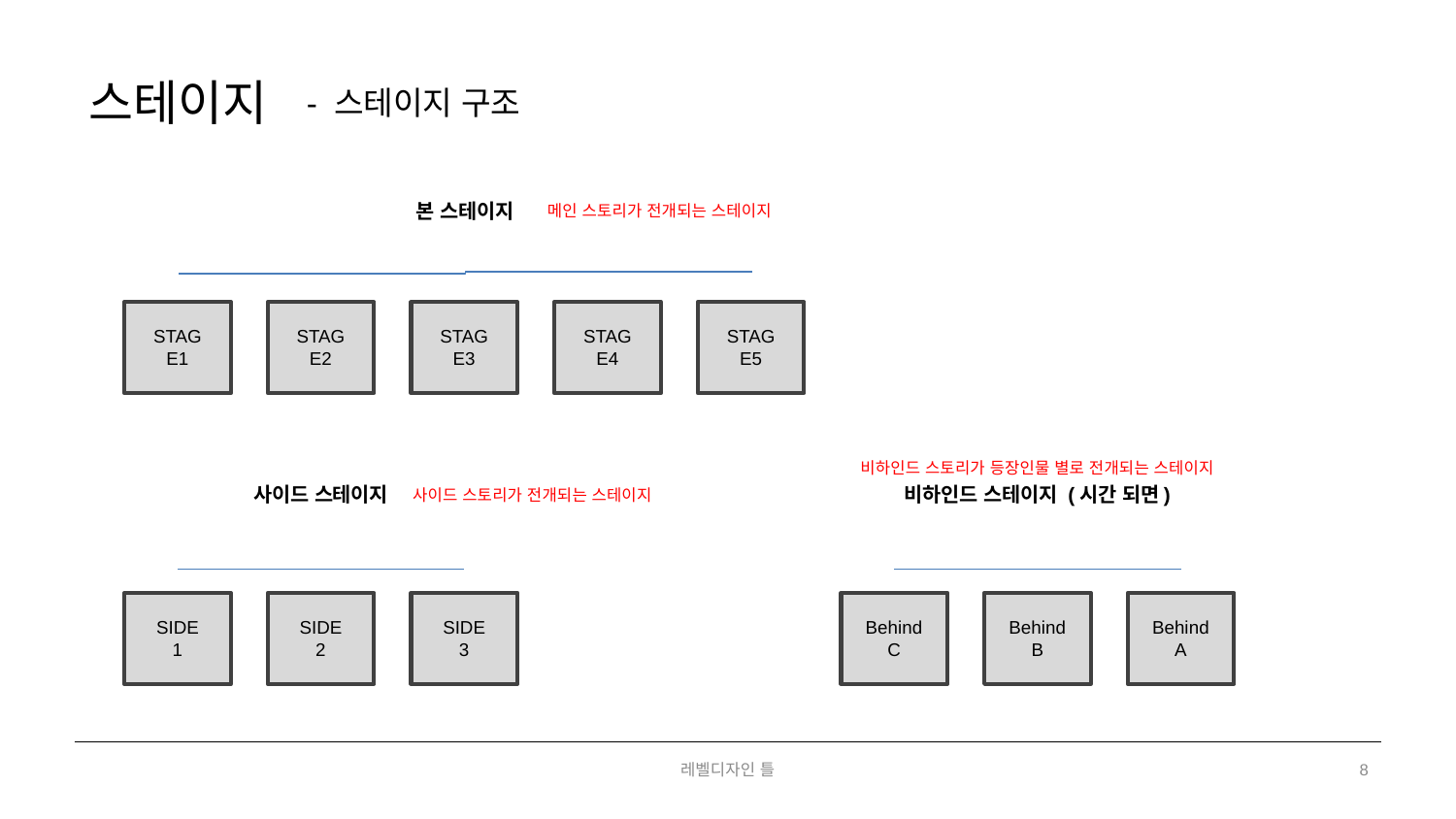

스테이지
- 스테이지 구조
본 스테이지
메인 스토리가 전개되는 스테이지

STAGE1

STAGE2

STAGE3

STAGE4

STAGE5
비하인드 스토리가 등장인물 별로 전개되는 스테이지
사이드 스테이지
비하인드 스테이지 (시간 되면)
사이드 스토리가 전개되는 스테이지

SIDE
1

SIDE
2

SIDE
3

Behind
C

Behind
B

Behind
A
레벨디자인 틀
8